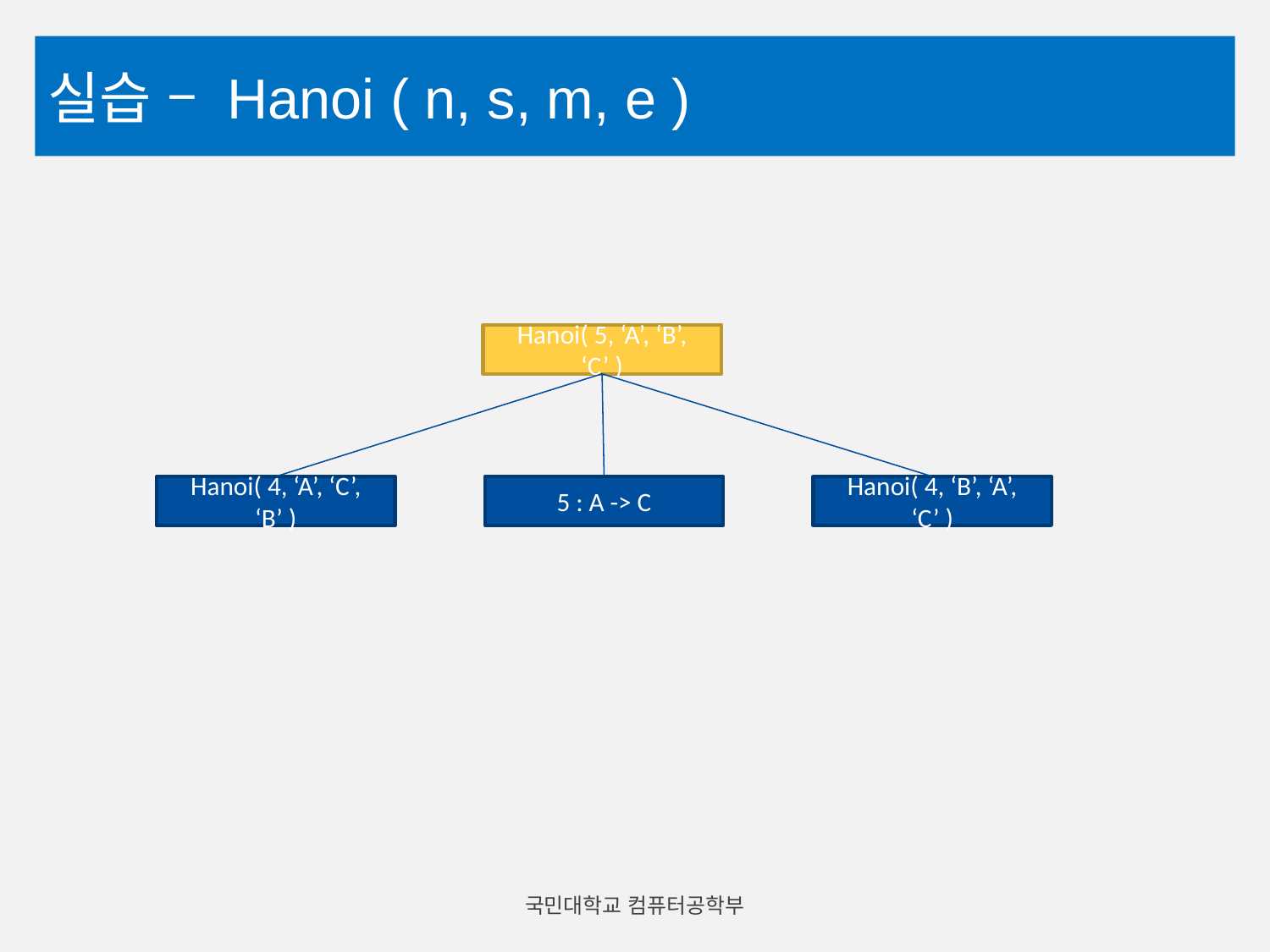

# 실습 – Hanoi ( n, s, m, e )
Hanoi( 5, ‘A’, ‘B’, ‘C’ )
5 : A -> C
Hanoi( 4, ‘A’, ‘C’, ‘B’ )
Hanoi( 4, ‘B’, ‘A’, ‘C’ )
국민대학교 컴퓨터공학부